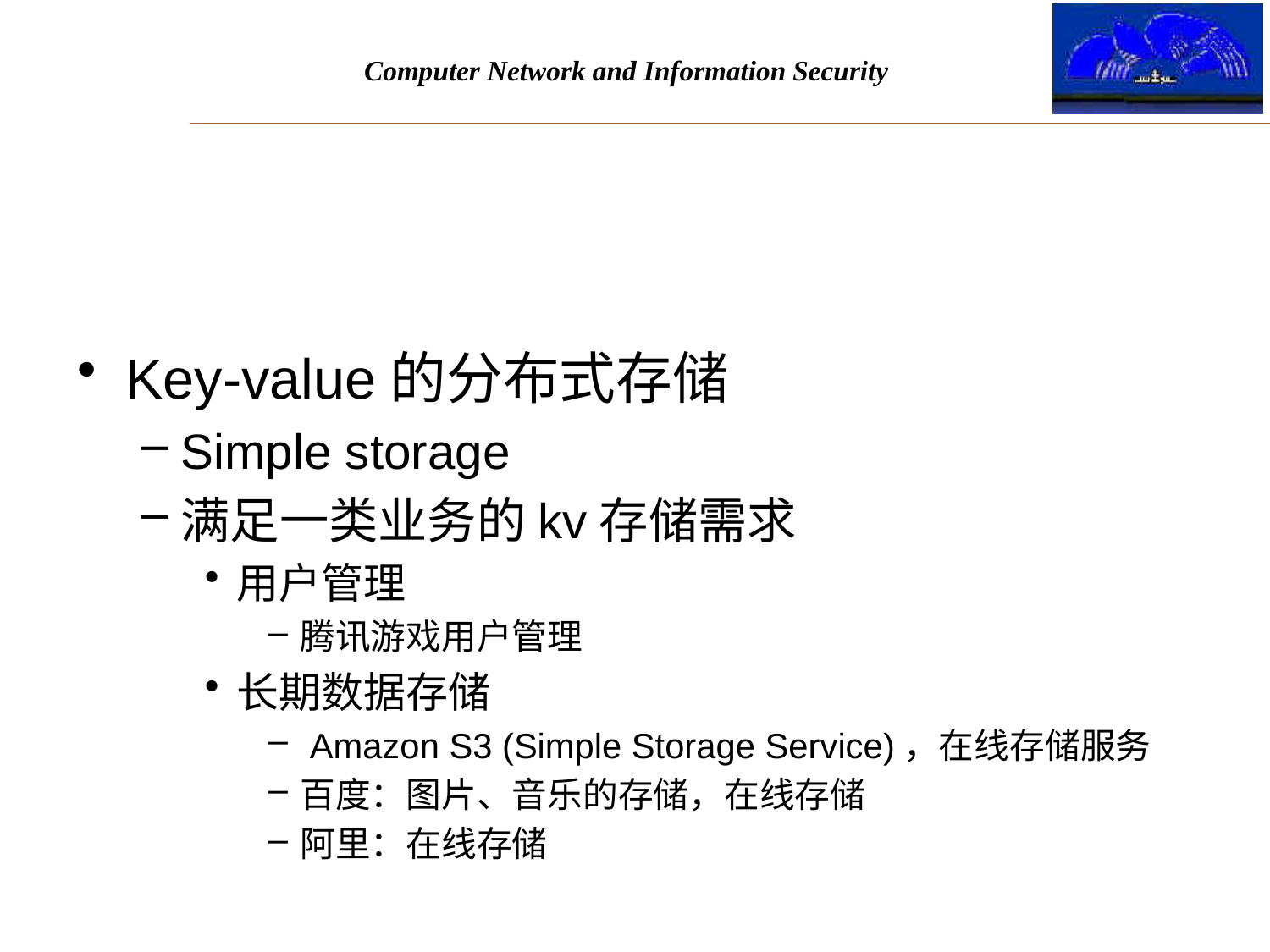

Key-value的分布式存储
Simple storage
满足一类业务的kv存储需求
用户管理
腾讯游戏用户管理
长期数据存储
 Amazon S3 (Simple Storage Service)，在线存储服务
百度：图片、音乐的存储，在线存储
阿里：在线存储